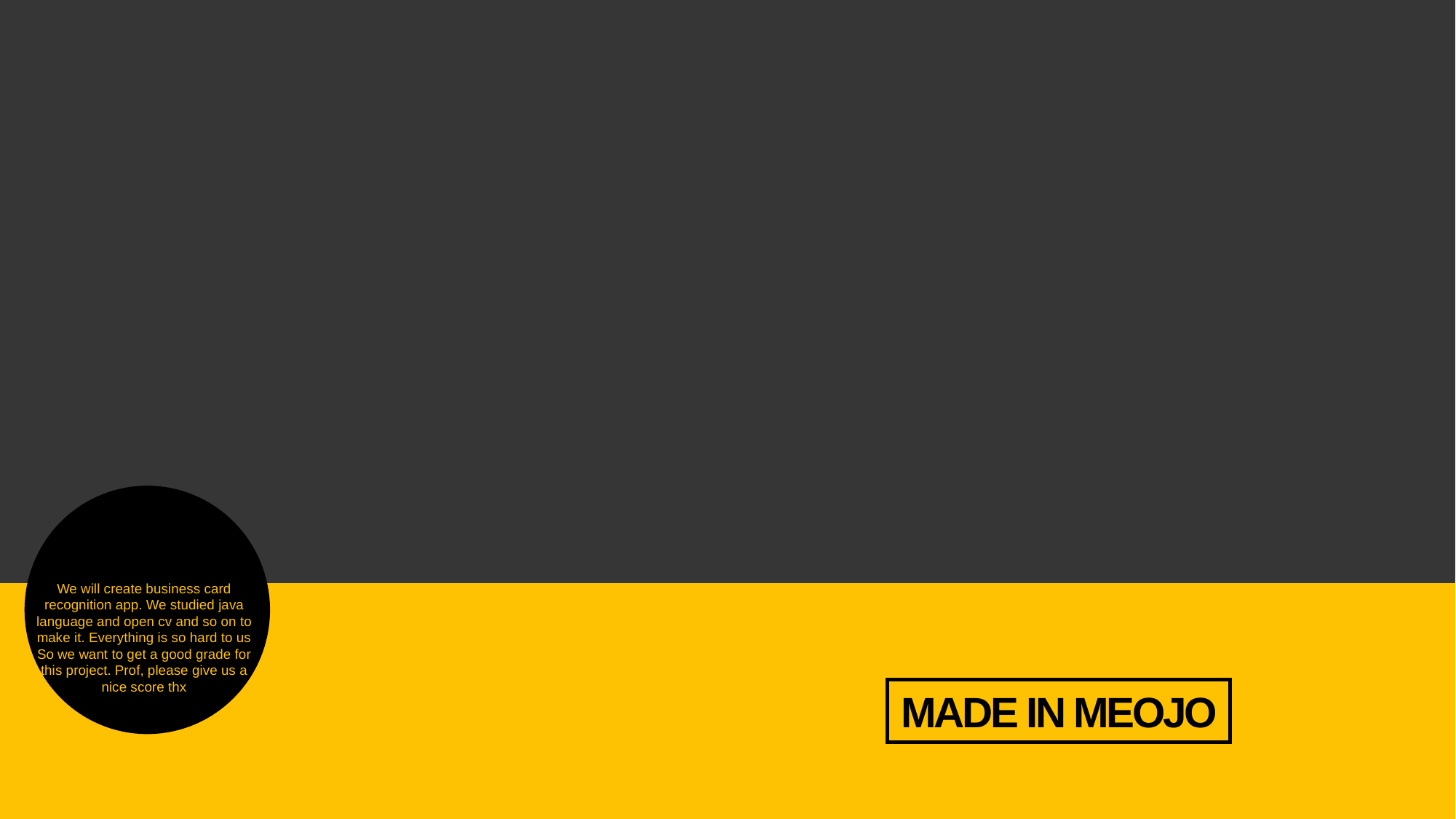

Graduation
project
We will create business card recognition app. We studied java language and open cv and so on to make it. Everything is so hard to us So we want to get a good grade for this project. Prof, please give us a nice score thx

시스템 개요

MADE IN MEOJO